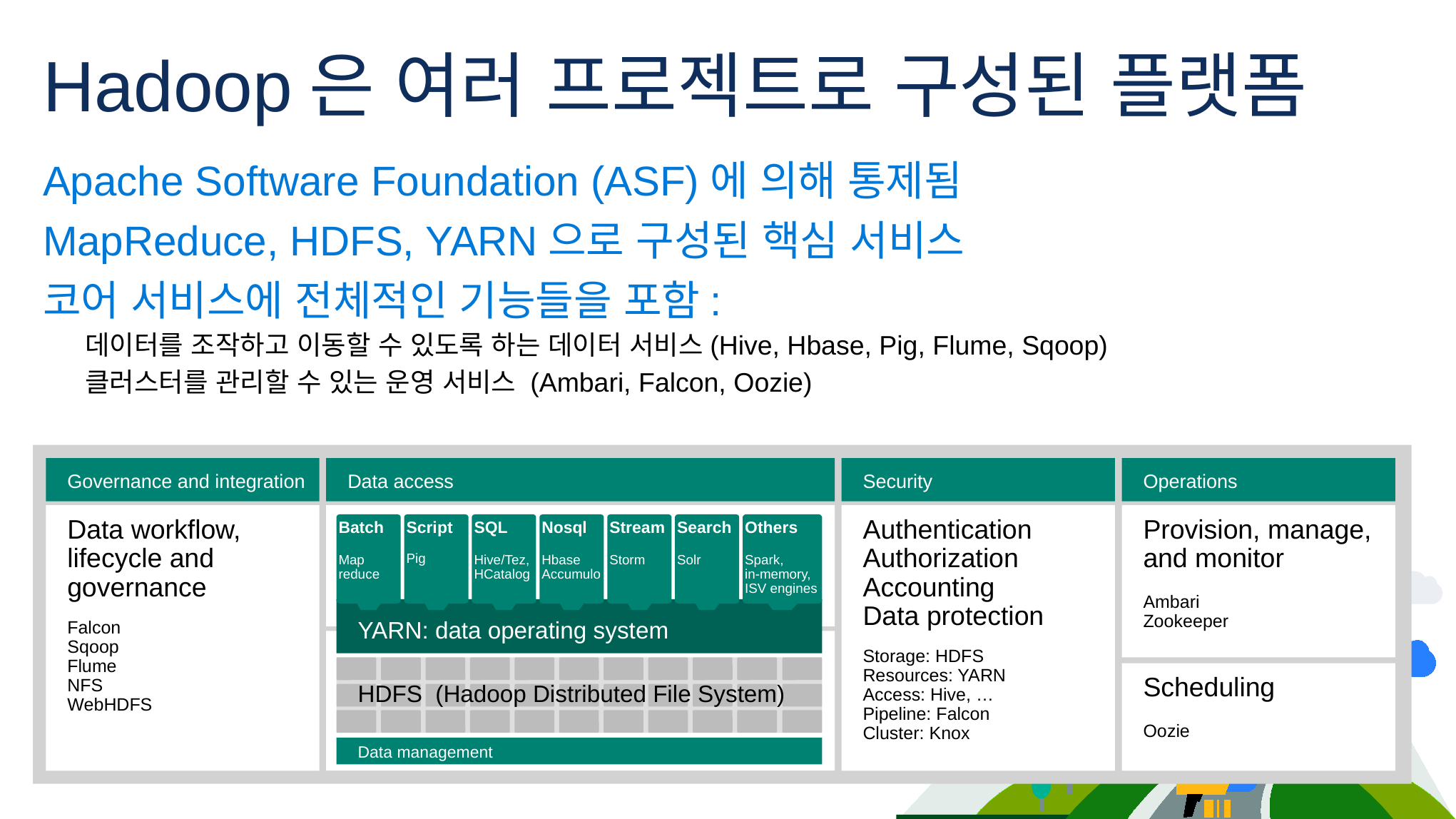

# Hadoop은 여러 프로젝트로 구성된 플랫폼
Apache Software Foundation (ASF)에 의해 통제됨
MapReduce, HDFS, YARN으로 구성된 핵심 서비스
코어 서비스에 전체적인 기능들을 포함:
데이터를 조작하고 이동할 수 있도록 하는 데이터 서비스(Hive, Hbase, Pig, Flume, Sqoop)
클러스터를 관리할 수 있는 운영 서비스 (Ambari, Falcon, Oozie)

Security
Authentication
Authorization
Accounting
Data protection

Storage: HDFS
Resources: YARN
Access: Hive, …
Pipeline: Falcon
Cluster: Knox
Operations
Provision, manage, and monitor

Ambari
Zookeeper

Scheduling

Oozie
Governance and integration
Data workflow, lifecycle and governance

Falcon
Sqoop
Flume
NFS
WebHDFS
Data access

Batch

Map reduce

Script
Pig

SQL

Hive/Tez, HCatalog

Nosql

Hbase
Accumulo

Stream

Storm

Search

Solr

Others

Spark,
in-memory,
ISV engines
YARN: data operating system

HDFS  (Hadoop Distributed File System)
1
°
°
°
°
°
°
°
°
°
°
°
°
°
°
°
°
°
°
°
°
°
°
°
°
°

°
°
°
°
N
Data management